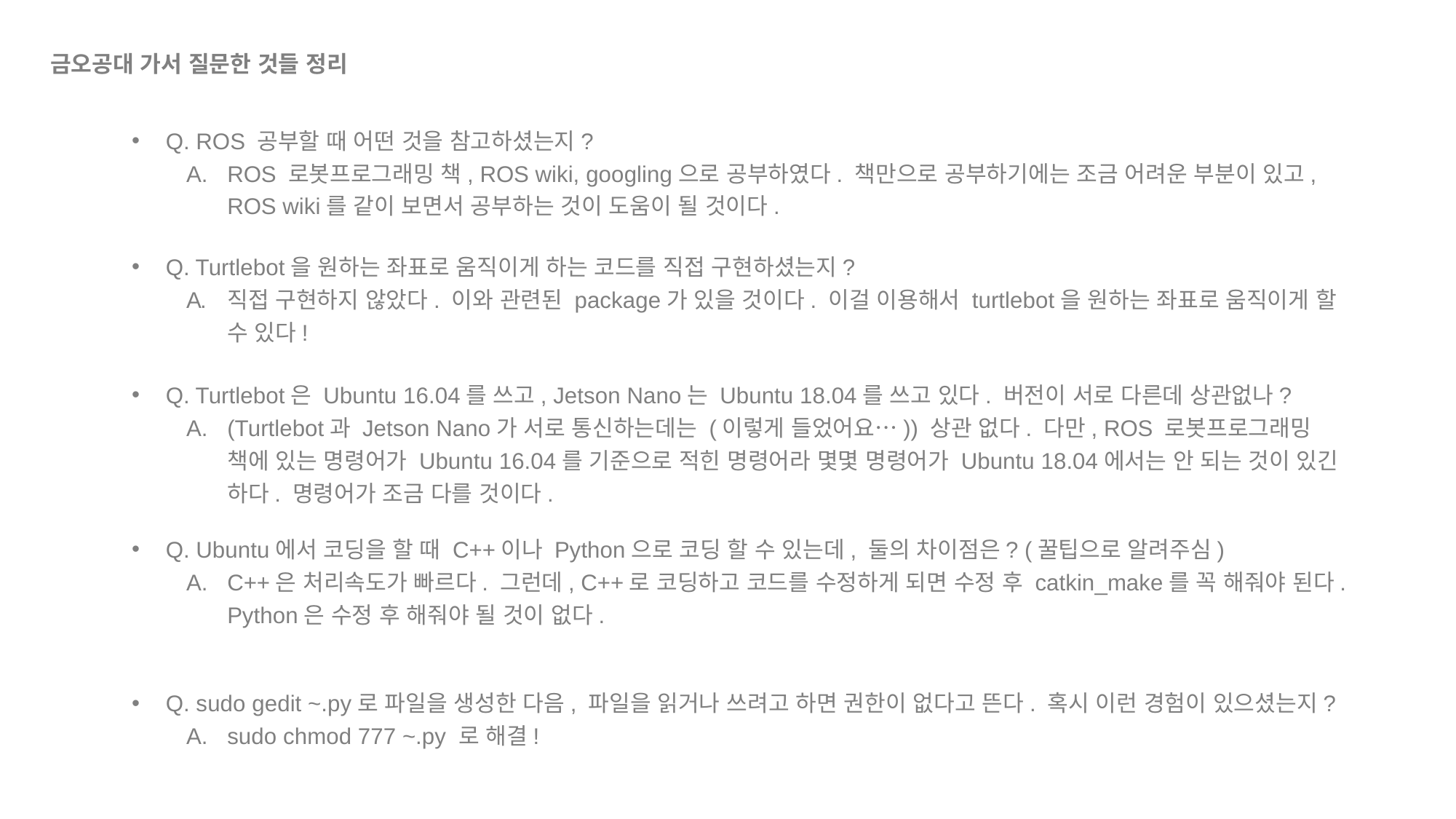

금오공대 가서 질문한 것들 정리
Q. ROS 공부할 때 어떤 것을 참고하셨는지?
ROS 로봇프로그래밍 책, ROS wiki, googling으로 공부하였다. 책만으로 공부하기에는 조금 어려운 부분이 있고, ROS wiki를 같이 보면서 공부하는 것이 도움이 될 것이다.
Q. Turtlebot을 원하는 좌표로 움직이게 하는 코드를 직접 구현하셨는지?
직접 구현하지 않았다. 이와 관련된 package가 있을 것이다. 이걸 이용해서 turtlebot을 원하는 좌표로 움직이게 할 수 있다!
Q. Turtlebot은 Ubuntu 16.04를 쓰고, Jetson Nano는 Ubuntu 18.04를 쓰고 있다. 버전이 서로 다른데 상관없나?
(Turtlebot과 Jetson Nano가 서로 통신하는데는 (이렇게 들었어요…)) 상관 없다. 다만, ROS 로봇프로그래밍 책에 있는 명령어가 Ubuntu 16.04를 기준으로 적힌 명령어라 몇몇 명령어가 Ubuntu 18.04에서는 안 되는 것이 있긴 하다. 명령어가 조금 다를 것이다.

Q. Ubuntu에서 코딩을 할 때 C++이나 Python으로 코딩 할 수 있는데, 둘의 차이점은? (꿀팁으로 알려주심)
C++은 처리속도가 빠르다. 그런데, C++로 코딩하고 코드를 수정하게 되면 수정 후 catkin_make를 꼭 해줘야 된다. Python은 수정 후 해줘야 될 것이 없다.
Q. sudo gedit ~.py로 파일을 생성한 다음, 파일을 읽거나 쓰려고 하면 권한이 없다고 뜬다. 혹시 이런 경험이 있으셨는지?
sudo chmod 777 ~.py 로 해결!